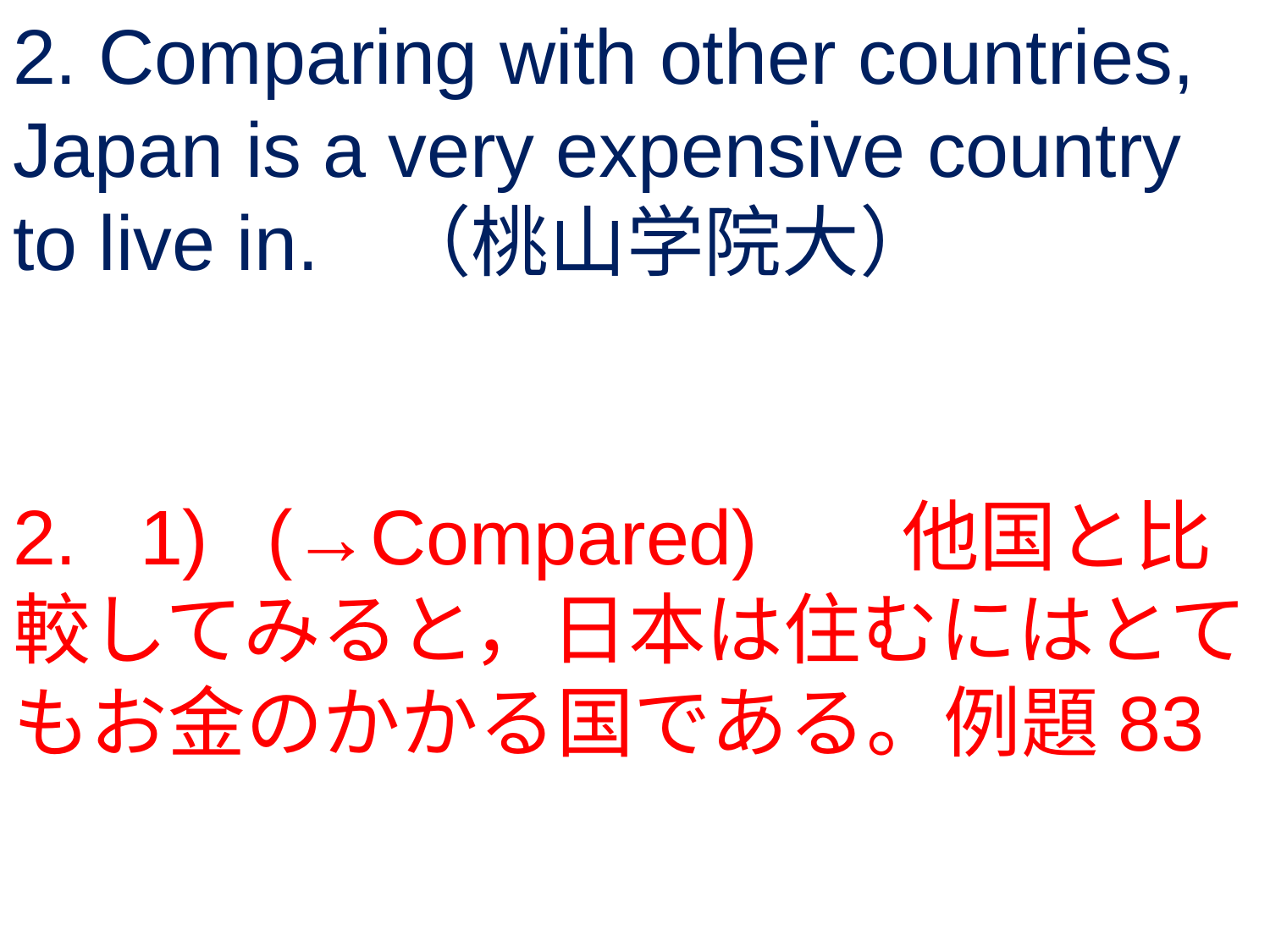

# 2. Comparing with other countries, Japan is a very expensive country to live in.	（桃山学院大）
2.	1) 	(→Compared)		他国と比較してみると，日本は住むにはとてもお金のかかる国である。例題83